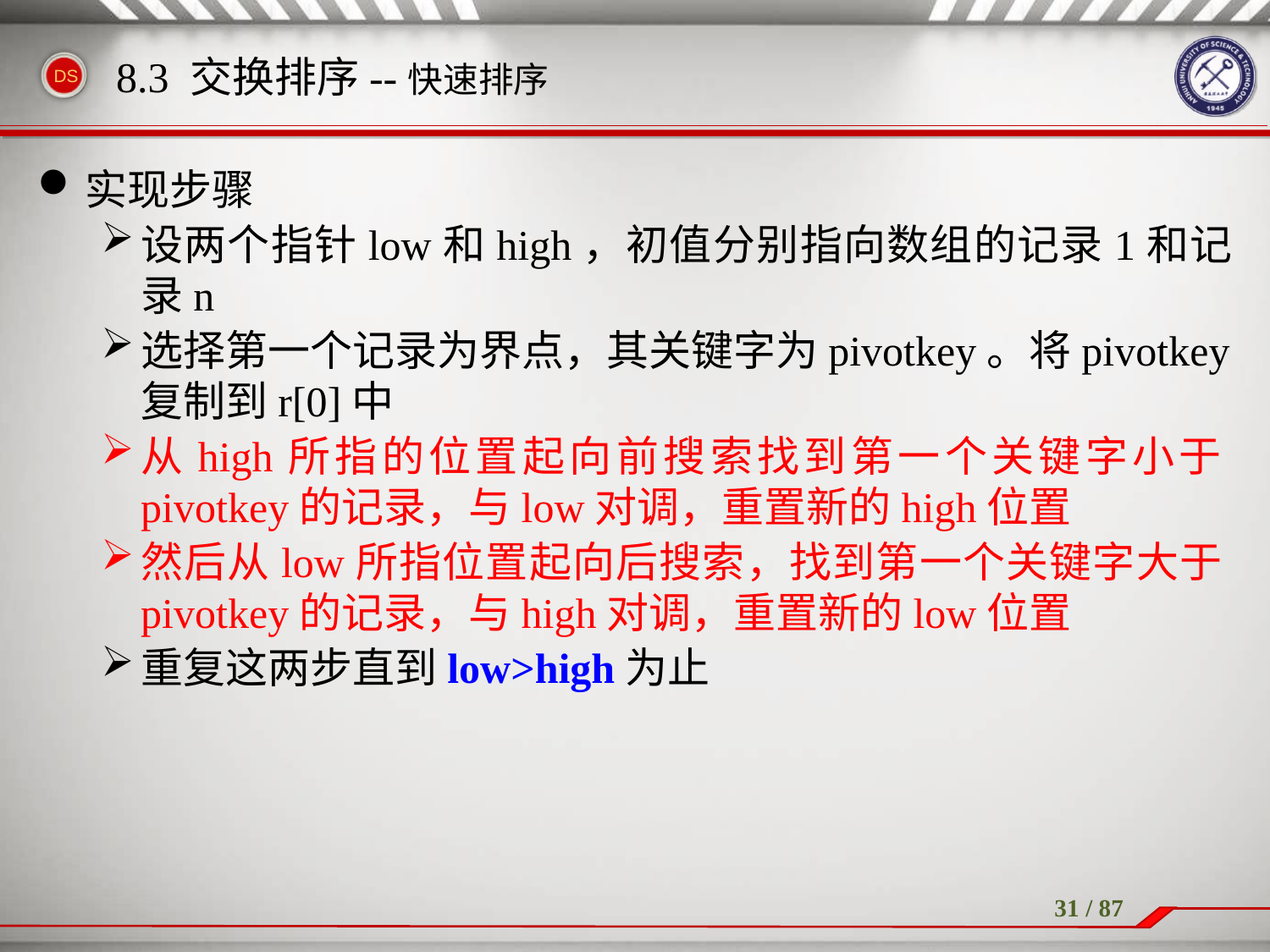

实现步骤
设两个指针low和high，初值分别指向数组的记录1和记录n
选择第一个记录为界点，其关键字为pivotkey。将pivotkey复制到r[0]中
从high所指的位置起向前搜索找到第一个关键字小于pivotkey的记录，与low对调，重置新的high位置
然后从low所指位置起向后搜索，找到第一个关键字大于pivotkey的记录，与high对调，重置新的low位置
重复这两步直到low>high为止
8.3 交换排序--快速排序